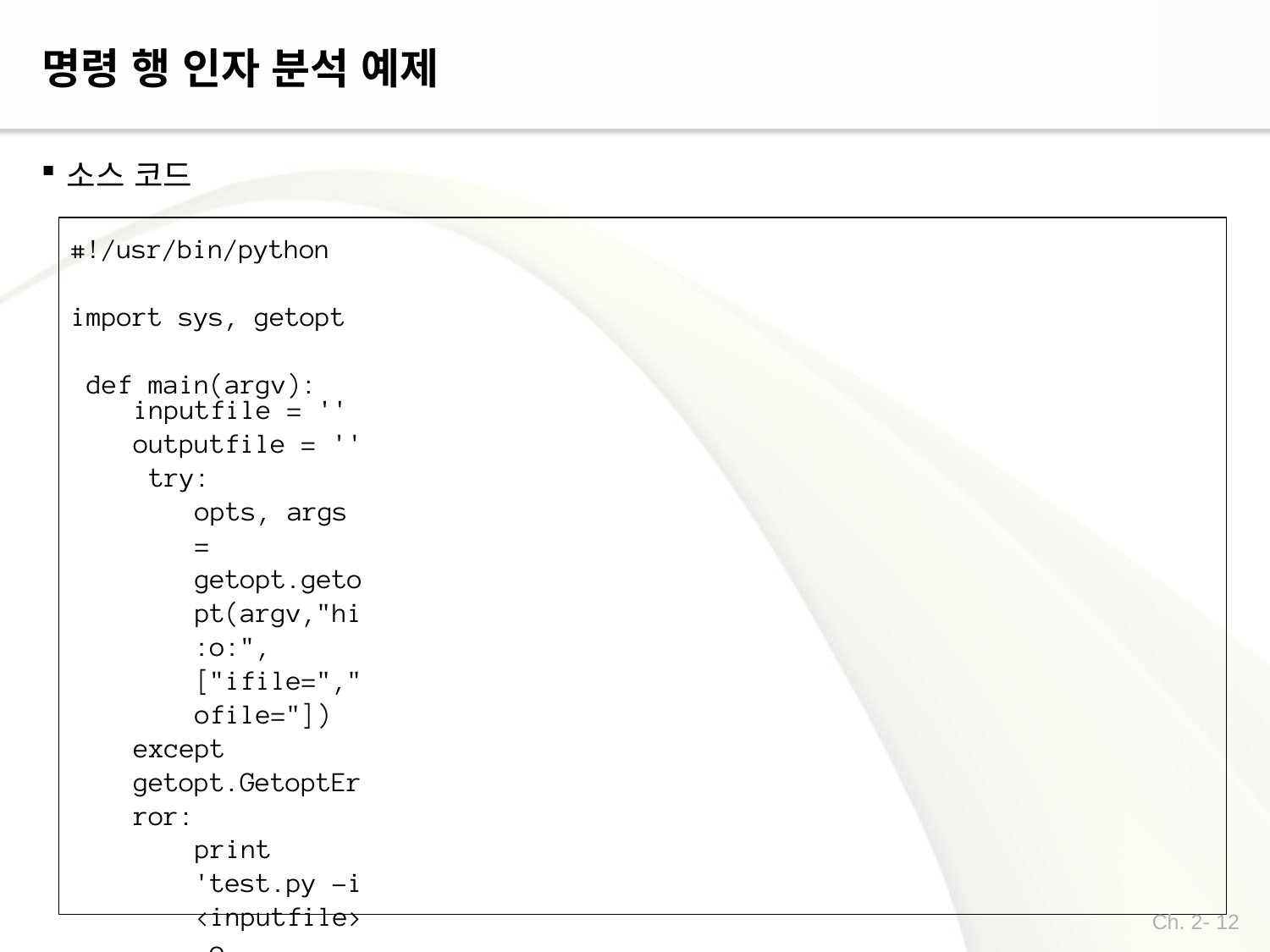

# 명령 행 인자 분석 예제
소스 코드
#!/usr/bin/python  import sys, getopt  def main(argv):
inputfile = ''
outputfile = ''  try:
opts, args = getopt.getopt(argv,"hi:o:",["ifile=","ofile="])
except getopt.GetoptError:
print 'test.py -i <inputfile> -o <outputfile>'
sys.exit(2)
for opt, arg in opts:  if opt == '-h':
print 'test.py -i <inputfile> -o <outputfile>'  sys.exit()
elif opt in ("-i", "--ifile"):  inputfile = arg
elif opt in ("-o", "--ofile"):  outputfile = arg

Ch. 2- 12